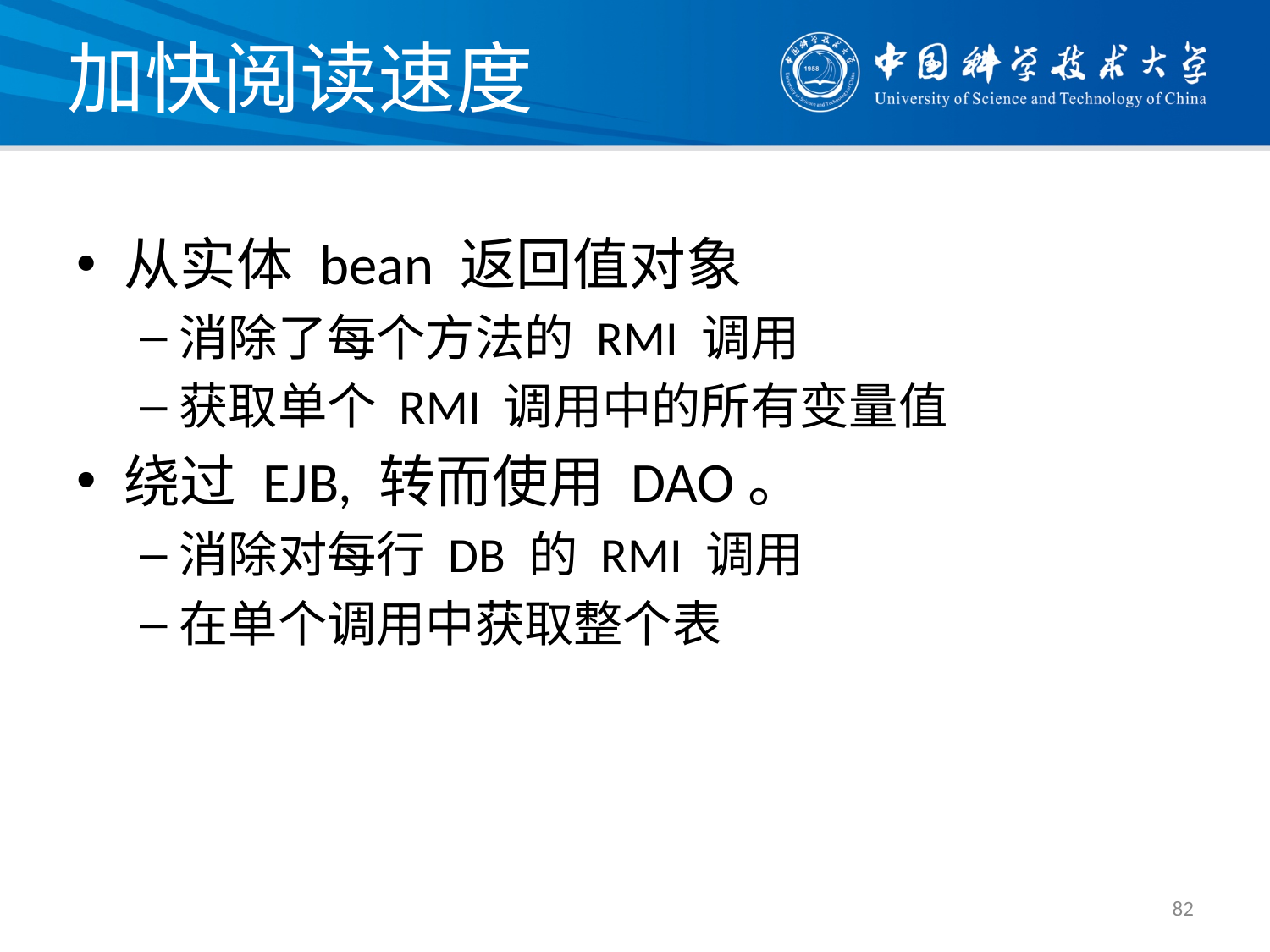

# 加快阅读速度
从实体 bean 返回值对象
消除了每个方法的 RMI 调用
获取单个 RMI 调用中的所有变量值
绕过 EJB, 转而使用 DAO。
消除对每行 DB 的 RMI 调用
在单个调用中获取整个表

82